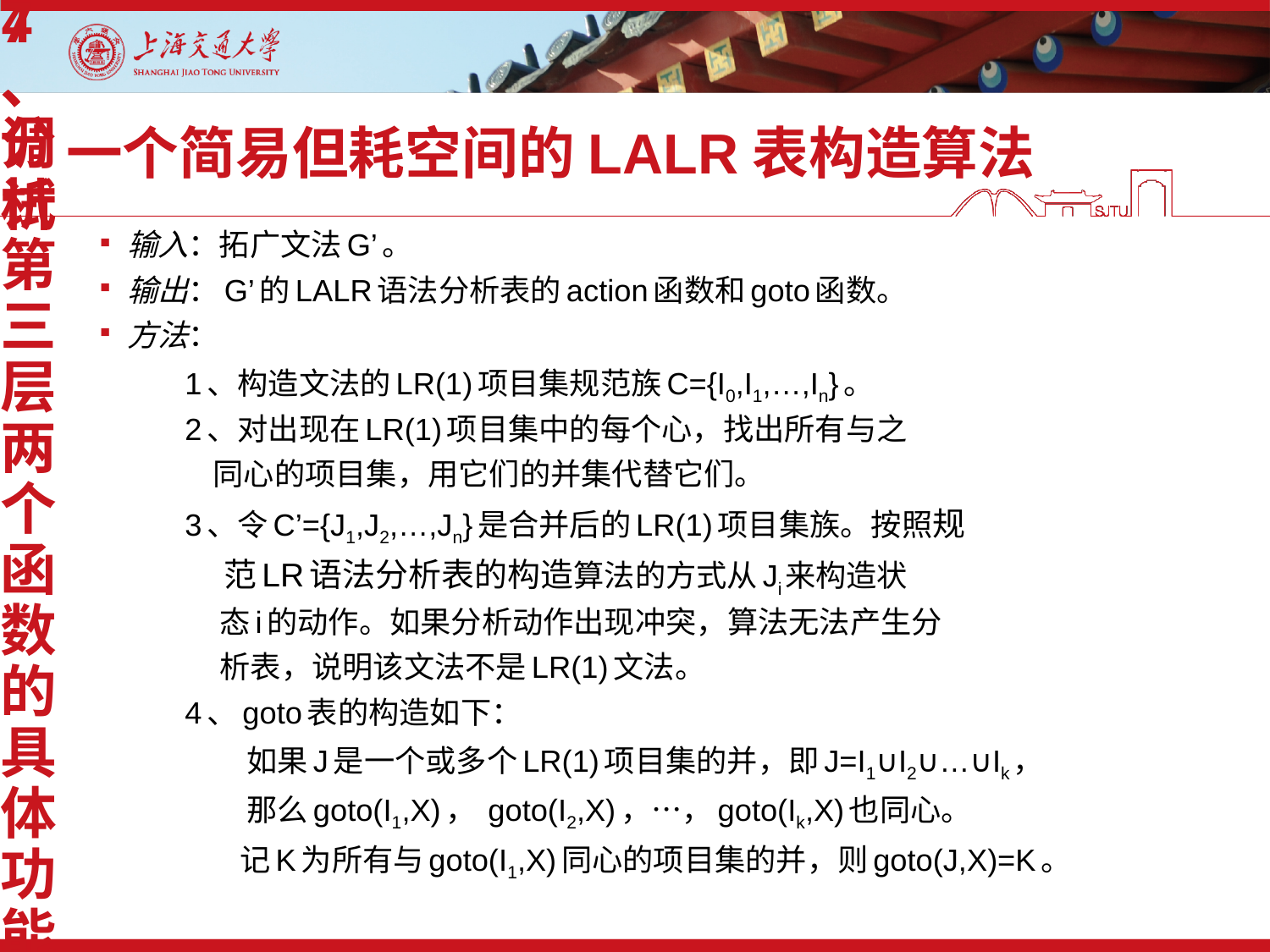

4、分析第三层两个函数的具体功能
7、调试
# 一个简易但耗空间的LALR表构造算法
输入：拓广文法G’。
输出：G’的LALR语法分析表的action函数和goto函数。
方法：
	1、构造文法的LR(1)项目集规范族C={I0,I1,…,In}。
	2、对出现在LR(1)项目集中的每个心，找出所有与之
                同心的项目集，用它们的并集代替它们。
	3、令C’={J1,J2,…,Jn}是合并后的LR(1)项目集族。按照规
                范LR语法分析表的构造算法的方式从Ji来构造状
                 态i的动作。如果分析动作出现冲突，算法无法产生分
                 析表，说明该文法不是LR(1)文法。
	4、goto表的构造如下：
                     如果J是一个或多个LR(1)项目集的并，即J=I1∪I2∪…∪Ik，
                     那么goto(I1,X)， goto(I2,X)，…，goto(Ik,X)也同心。
                    记K为所有与goto(I1,X)同心的项目集的并，则goto(J,X)=K。